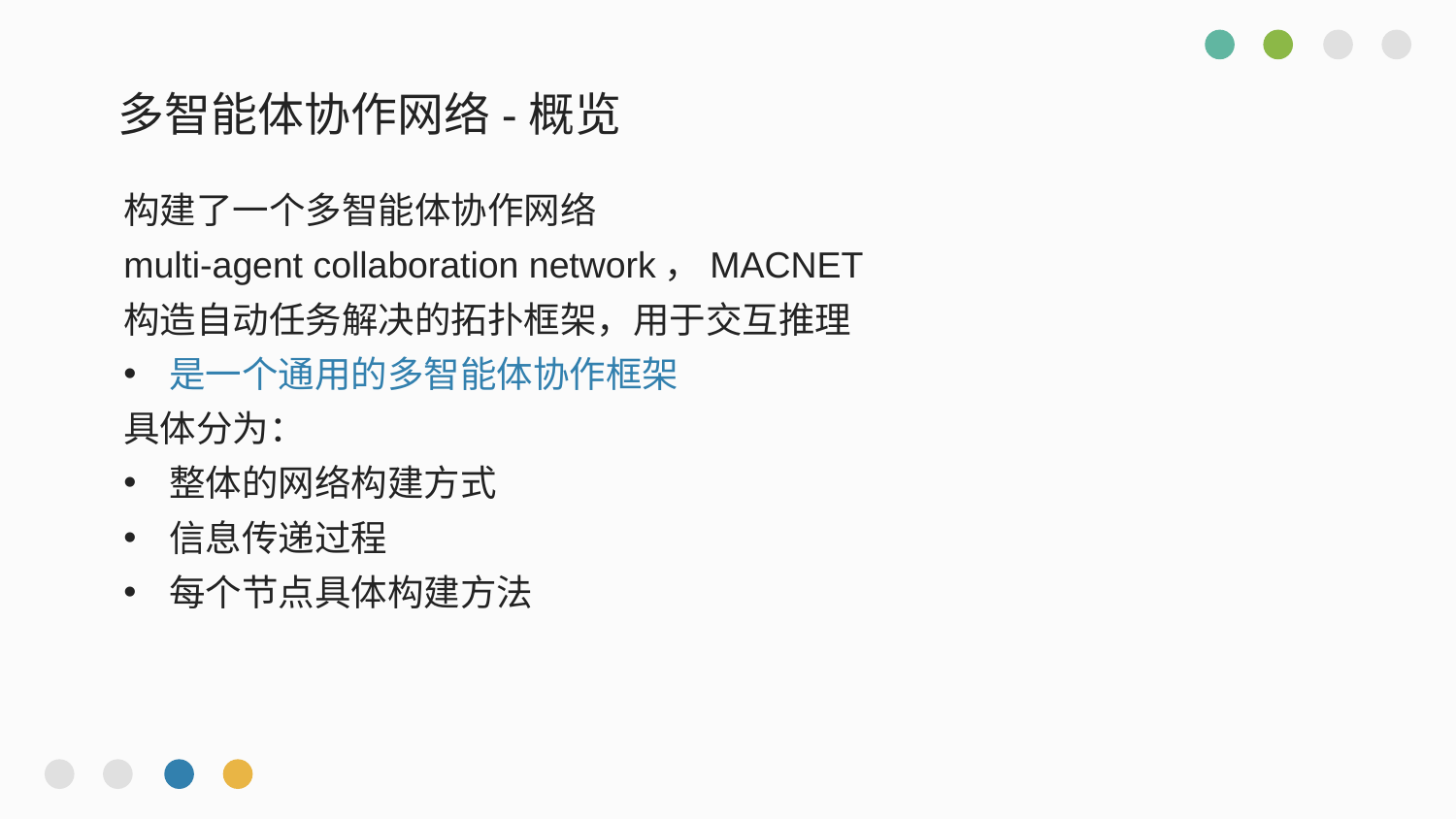

# 多智能体协作网络-概览
构建了一个多智能体协作网络
multi-agent collaboration network，MACNET
构造自动任务解决的拓扑框架，用于交互推理
是一个通用的多智能体协作框架
具体分为：
整体的网络构建方式
信息传递过程
每个节点具体构建方法